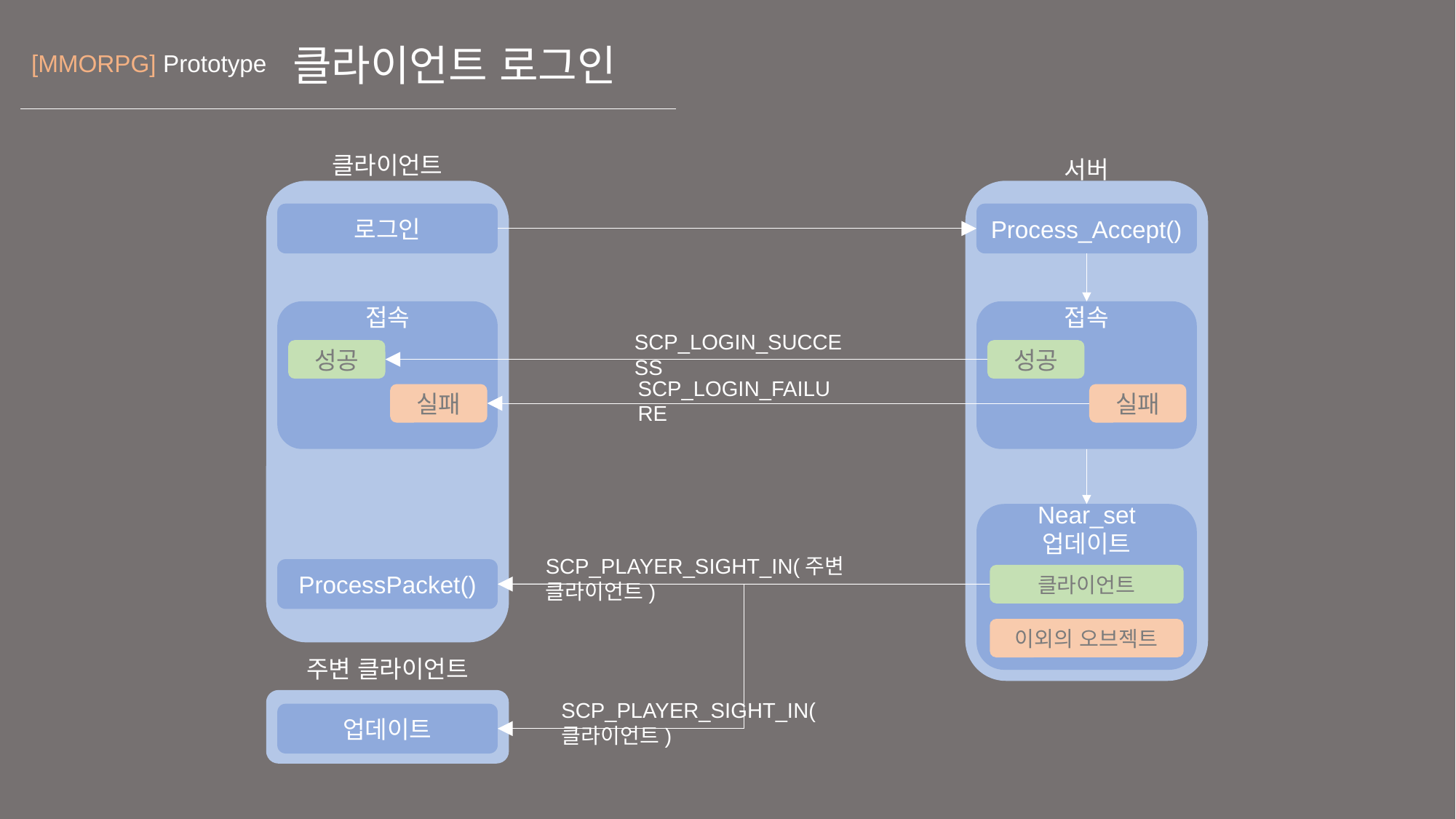

# 클라이언트 로그인
[MMORPG] Prototype
클라이언트

서버

로그인
Process_Accept()
접속

접속

SCP_LOGIN_SUCCESS
성공
성공
SCP_LOGIN_FAILURE
실패
실패
Near_set
업데이트

SCP_PLAYER_SIGHT_IN(주변 클라이언트)
ProcessPacket()
클라이언트
이외의 오브젝트
주변 클라이언트

SCP_PLAYER_SIGHT_IN(클라이언트)
업데이트